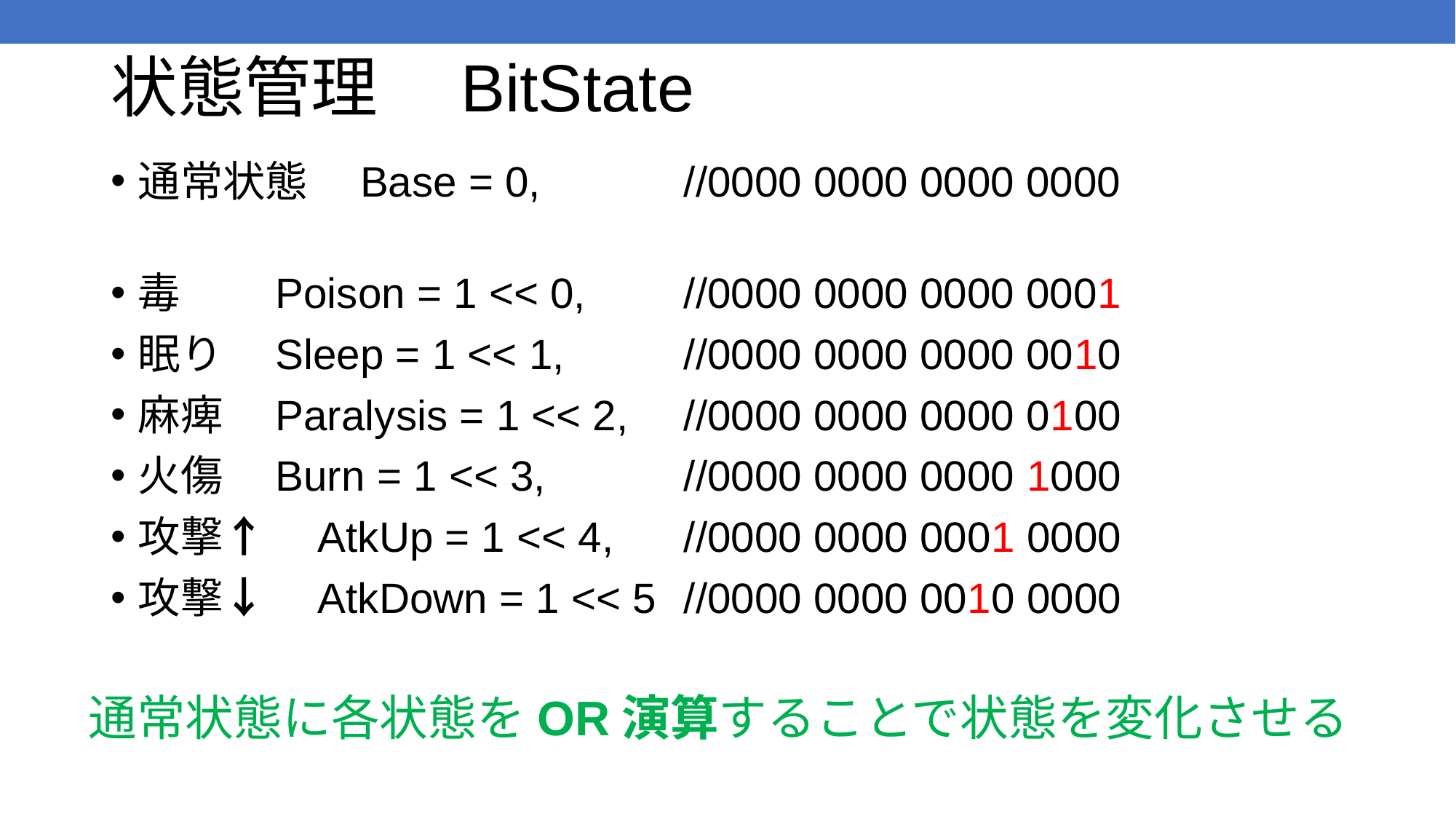

# 状態管理　BitState
通常状態　Base = 0,		//0000 0000 0000 0000
毒　　Poison = 1 << 0,	//0000 0000 0000 0001
眠り　Sleep = 1 << 1,		//0000 0000 0000 0010
麻痺　Paralysis = 1 << 2,	//0000 0000 0000 0100
火傷　Burn = 1 << 3,		//0000 0000 0000 1000
攻撃↑　AtkUp = 1 << 4,	//0000 0000 0001 0000
攻撃↓　AtkDown = 1 << 5	//0000 0000 0010 0000

通常状態に各状態をOR演算することで状態を変化させる